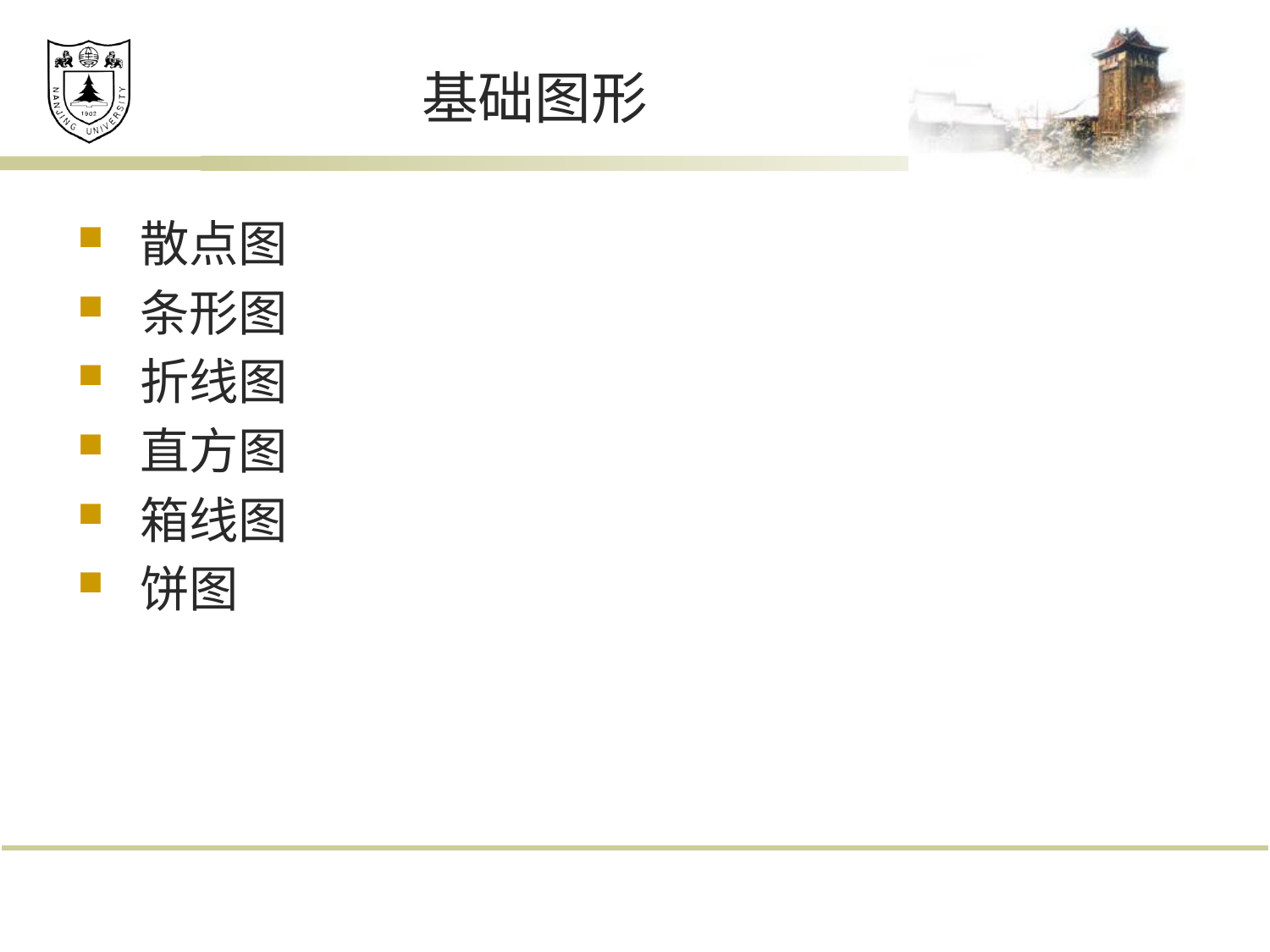

# 基础图形
散点图
条形图
折线图
直方图
箱线图
饼图